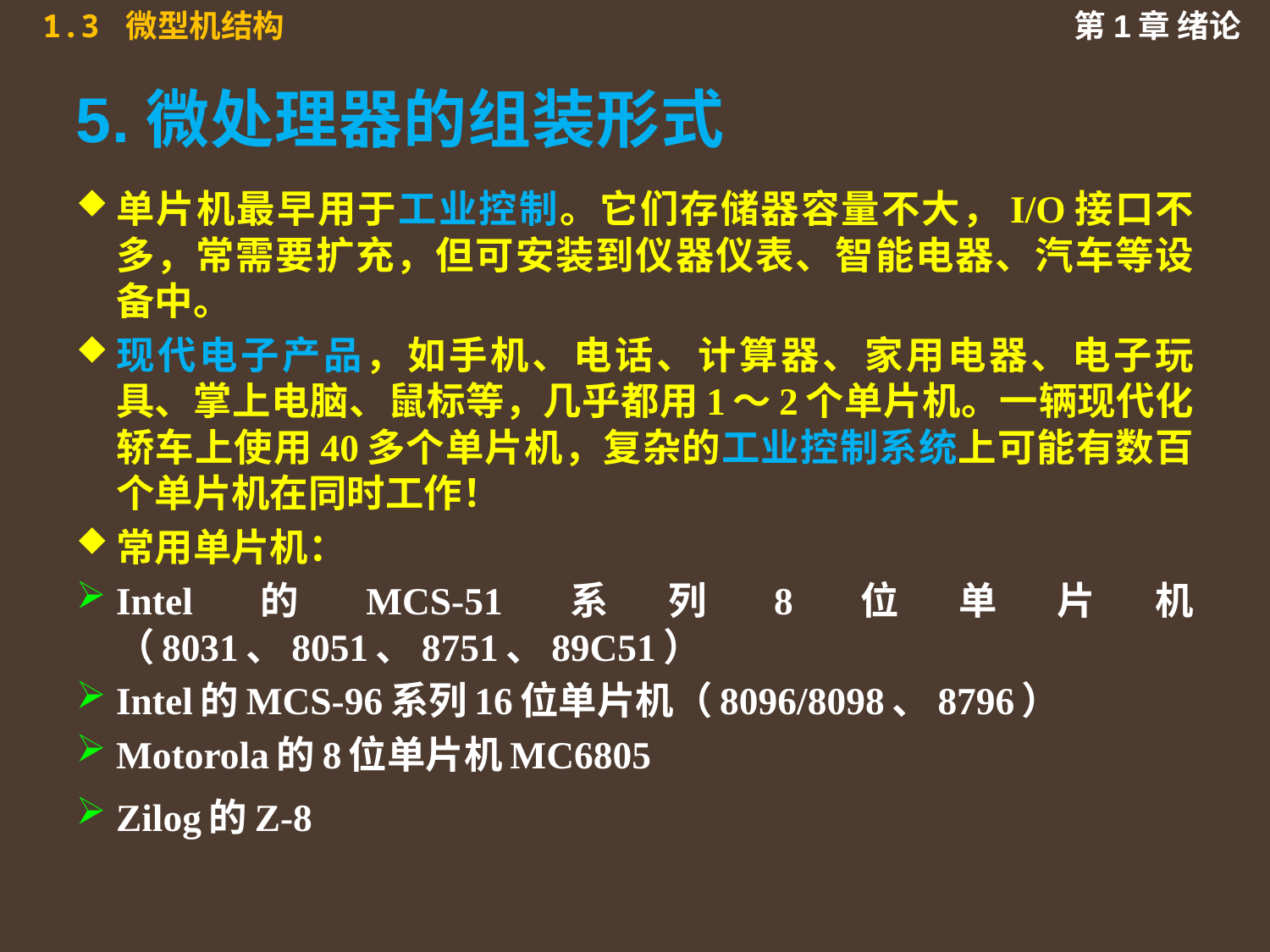

# 5.微处理器的组装形式
单片机最早用于工业控制。它们存储器容量不大，I/O接口不多，常需要扩充，但可安装到仪器仪表、智能电器、汽车等设备中。
现代电子产品，如手机、电话、计算器、家用电器、电子玩具、掌上电脑、鼠标等，几乎都用1～2个单片机。一辆现代化轿车上使用40多个单片机，复杂的工业控制系统上可能有数百个单片机在同时工作！
常用单片机：
Intel的MCS-51系列8位单片机（8031、8051、8751、89C51）
Intel的MCS-96系列16位单片机（8096/8098、8796）
Motorola的8位单片机MC6805
Zilog的Z-8